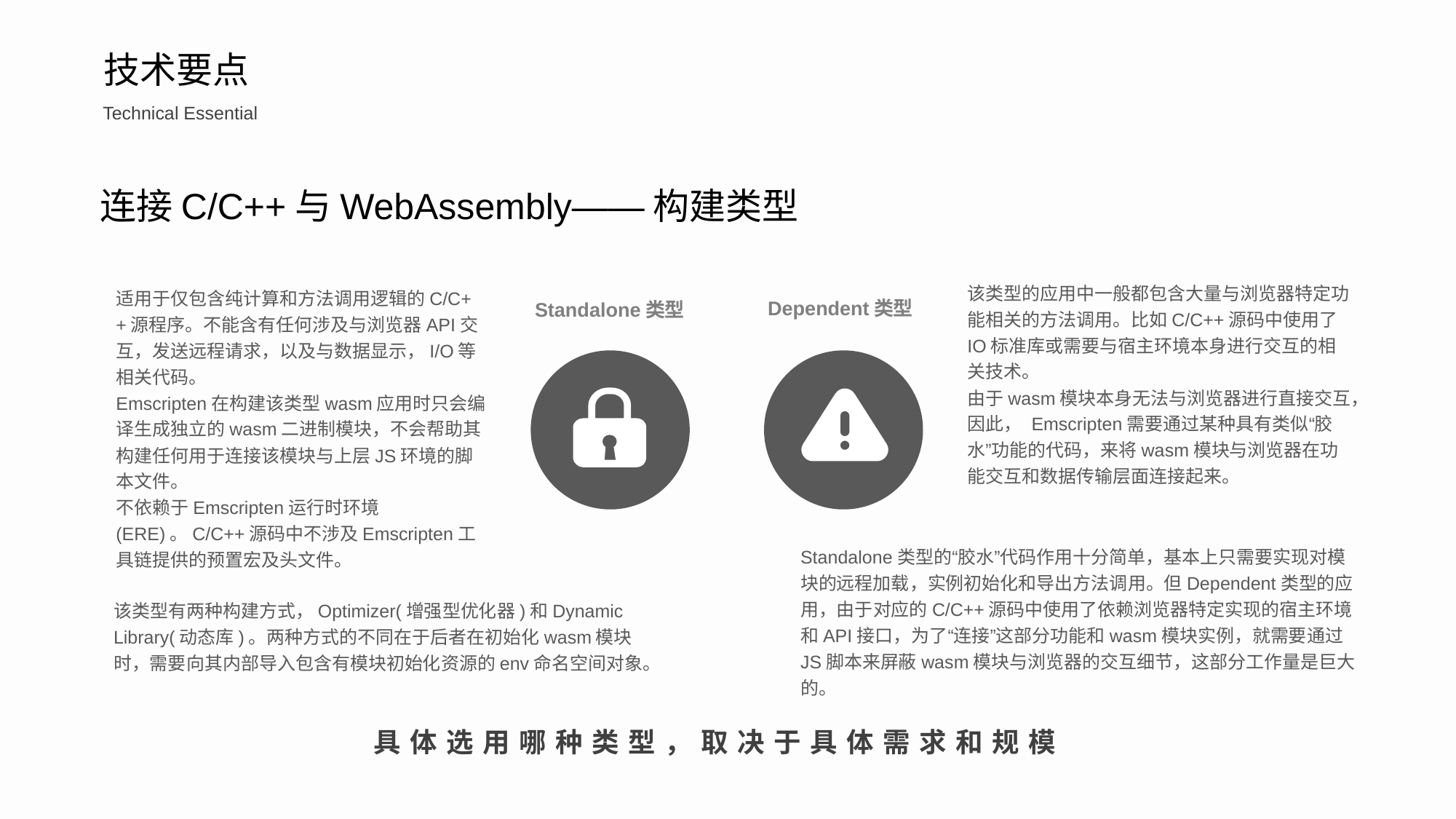

技术要点
Technical Essential
连接C/C++与WebAssembly——构建类型
该类型的应用中一般都包含大量与浏览器特定功能相关的方法调用。比如C/C++源码中使用了IO标准库或需要与宿主环境本身进行交互的相关技术。
由于wasm模块本身无法与浏览器进行直接交互，因此， Emscripten需要通过某种具有类似“胶水”功能的代码，来将wasm模块与浏览器在功能交互和数据传输层面连接起来。
适用于仅包含纯计算和方法调用逻辑的C/C++源程序。不能含有任何涉及与浏览器API交互，发送远程请求，以及与数据显示，I/O等相关代码。
Emscripten在构建该类型wasm应用时只会编译生成独立的wasm二进制模块，不会帮助其构建任何用于连接该模块与上层JS环境的脚本文件。
不依赖于Emscripten运行时环境(ERE)。C/C++源码中不涉及Emscripten工具链提供的预置宏及头文件。
Dependent类型
Standalone类型

Standalone类型的“胶水”代码作用十分简单，基本上只需要实现对模块的远程加载，实例初始化和导出方法调用。但Dependent类型的应用，由于对应的C/C++源码中使用了依赖浏览器特定实现的宿主环境和API接口，为了“连接”这部分功能和wasm模块实例，就需要通过JS脚本来屏蔽wasm模块与浏览器的交互细节，这部分工作量是巨大的。
该类型有两种构建方式，Optimizer(增强型优化器)和Dynamic Library(动态库)。两种方式的不同在于后者在初始化wasm模块时，需要向其内部导入包含有模块初始化资源的env命名空间对象。
具体选用哪种类型，取决于具体需求和规模